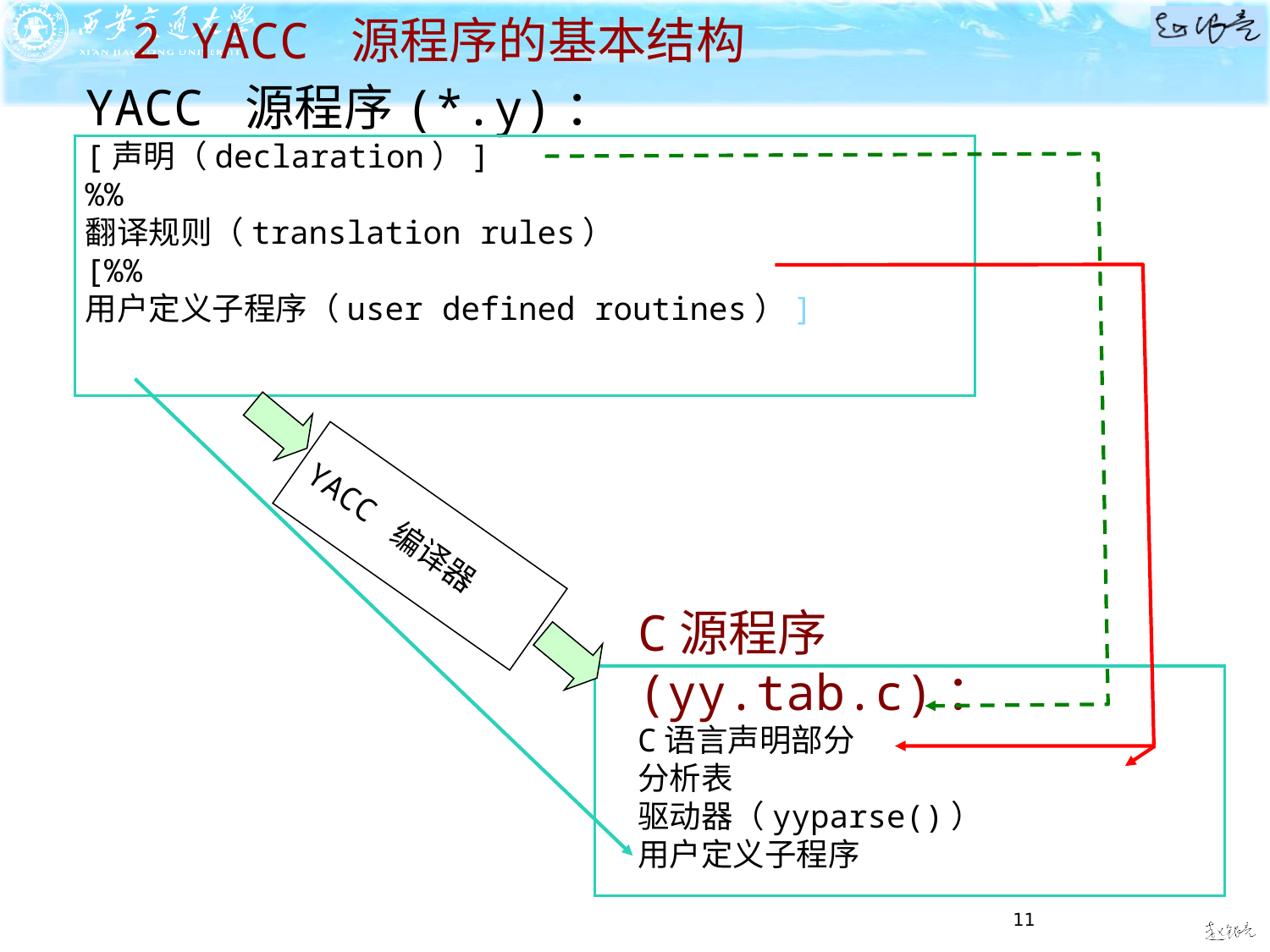

2 YACC 源程序的基本结构
YACC 源程序(*.y)：
[声明（declaration）]
%%
翻译规则（translation rules）
[%%
用户定义子程序（user defined routines）]

YACC 编译器
C源程序(yy.tab.c)：
C语言声明部分
分析表
驱动器（yyparse()）
用户定义子程序

11